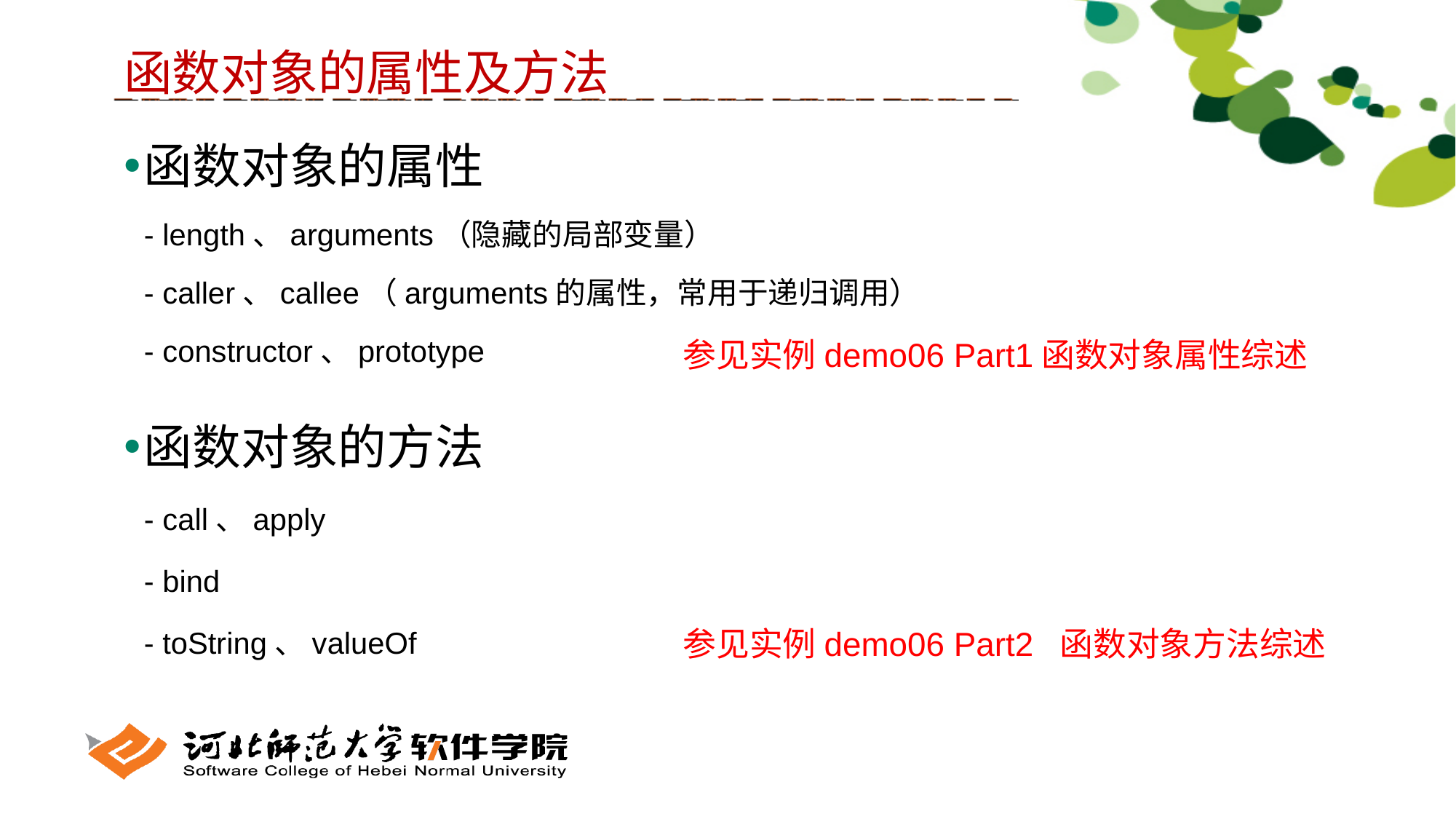

函数对象的属性及方法
函数对象的属性
- length、arguments（隐藏的局部变量）
- caller、callee（arguments的属性，常用于递归调用）
- constructor、prototype
函数对象的方法
- call、apply
- bind
- toString、valueOf

参见实例demo06 Part1函数对象属性综述
参见实例demo06 Part2  函数对象方法综述